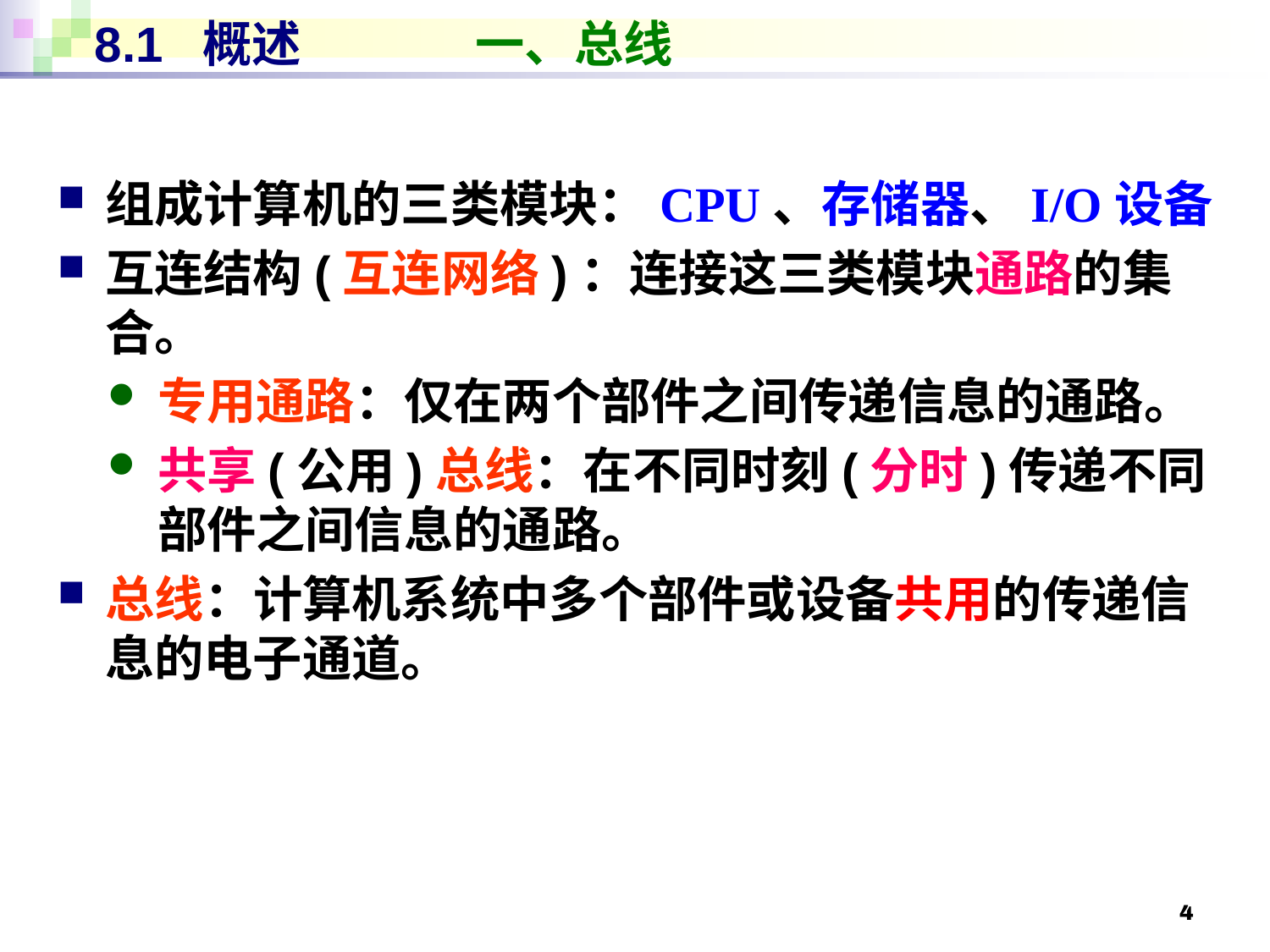

# 8.1  概述		一、总线
组成计算机的三类模块：CPU、存储器、I/O设备
互连结构(互连网络)：连接这三类模块通路的集合。
专用通路：仅在两个部件之间传递信息的通路。
共享(公用)总线：在不同时刻(分时)传递不同部件之间信息的通路。
总线：计算机系统中多个部件或设备共用的传递信息的电子通道。
4